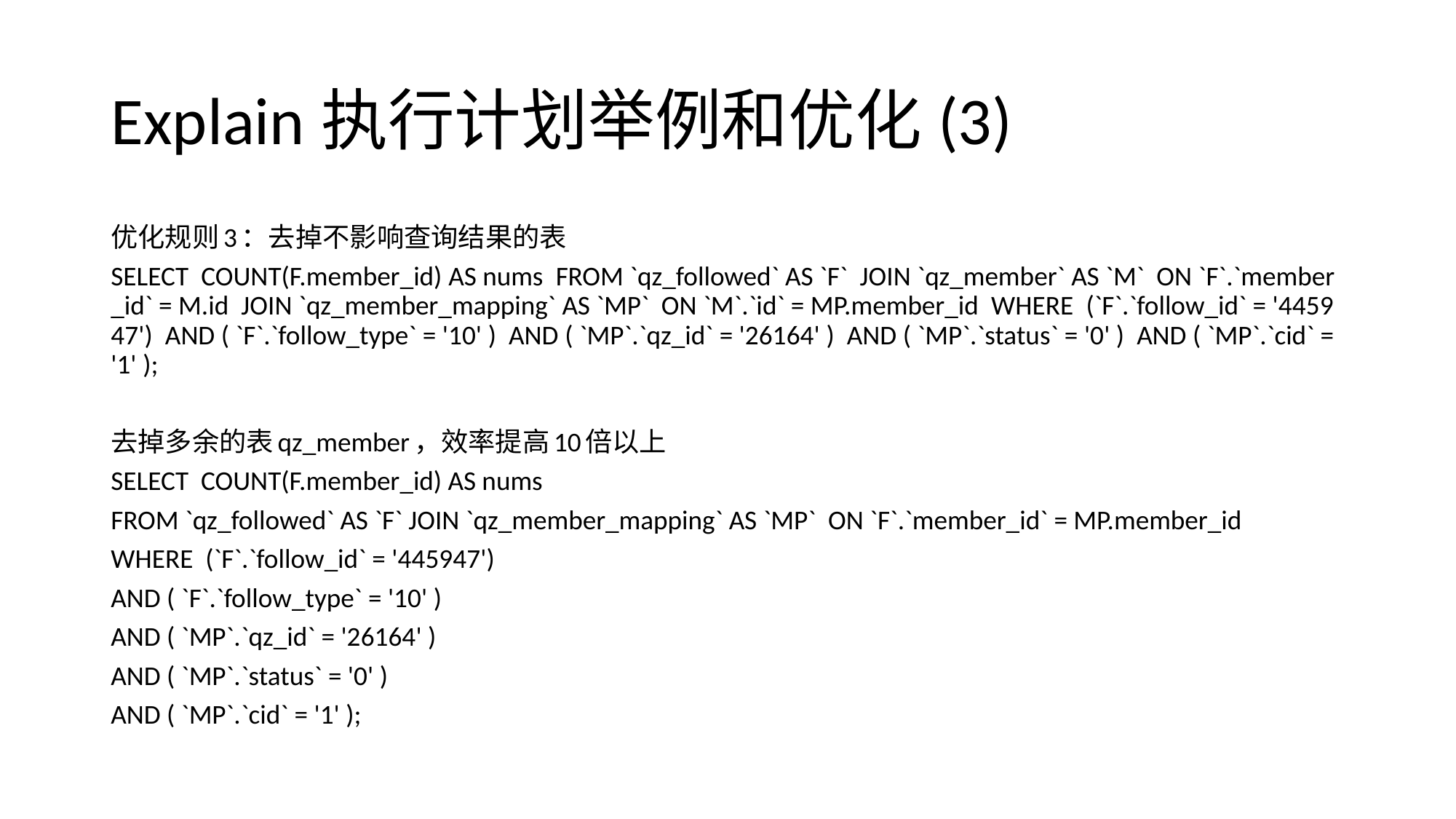

# Explain执行计划举例和优化(3)
优化规则3：去掉不影响查询结果的表
SELECT  COUNT(F.member_id) AS nums  FROM `qz_followed` AS `F`  JOIN `qz_member` AS `M`  ON `F`.`member_id` = M.id  JOIN `qz_member_mapping` AS `MP`  ON `M`.`id` = MP.member_id  WHERE  (`F`.`follow_id` = '445947')  AND ( `F`.`follow_type` = '10' )  AND ( `MP`.`qz_id` = '26164' )  AND ( `MP`.`status` = '0' )  AND ( `MP`.`cid` = '1' );

去掉多余的表qz_member，效率提高10倍以上
SELECT  COUNT(F.member_id) AS nums
FROM `qz_followed` AS `F` JOIN `qz_member_mapping` AS `MP`  ON `F`.`member_id` = MP.member_id
WHERE  (`F`.`follow_id` = '445947')
AND ( `F`.`follow_type` = '10' )
AND ( `MP`.`qz_id` = '26164' )
AND ( `MP`.`status` = '0' )
AND ( `MP`.`cid` = '1' );